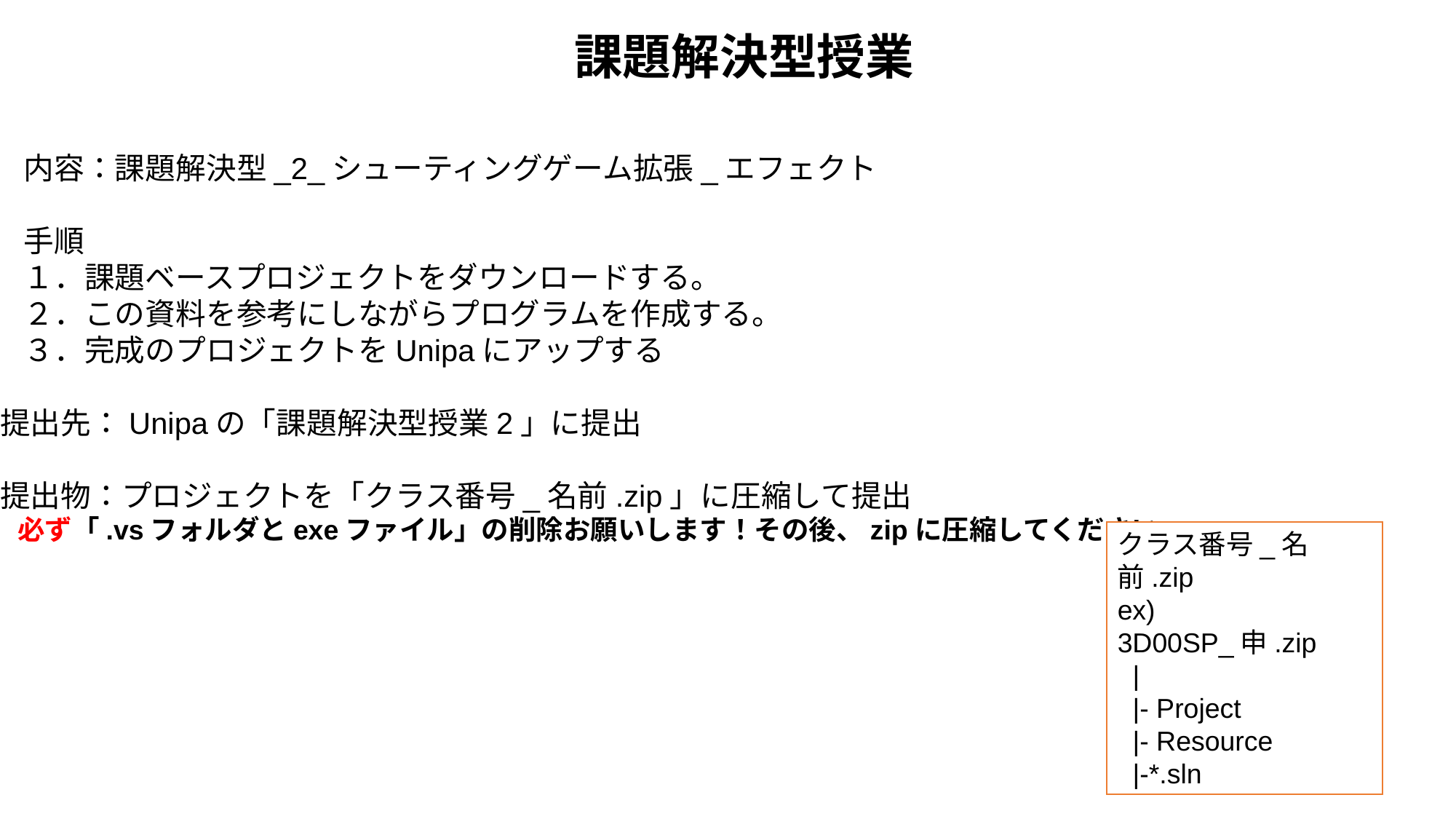

課題解決型授業
・　内容：課題解決型_2_シューティングゲーム拡張_エフェクト

・　手順
　　１．課題ベースプロジェクトをダウンロードする。
　　２．この資料を参考にしながらプログラムを作成する。
　　３．完成のプロジェクトをUnipaにアップする

・ 提出先：Unipaの「課題解決型授業2」に提出

・ 提出物：プロジェクトを「クラス番号_名前.zip」に圧縮して提出
　　必ず「.vsフォルダとexeファイル」の削除お願いします！その後、zipに圧縮してください。
クラス番号_名前.zip
ex)
3D00SP_申.zip
  |
  |- Project
  |- Resource
  |-*.sln